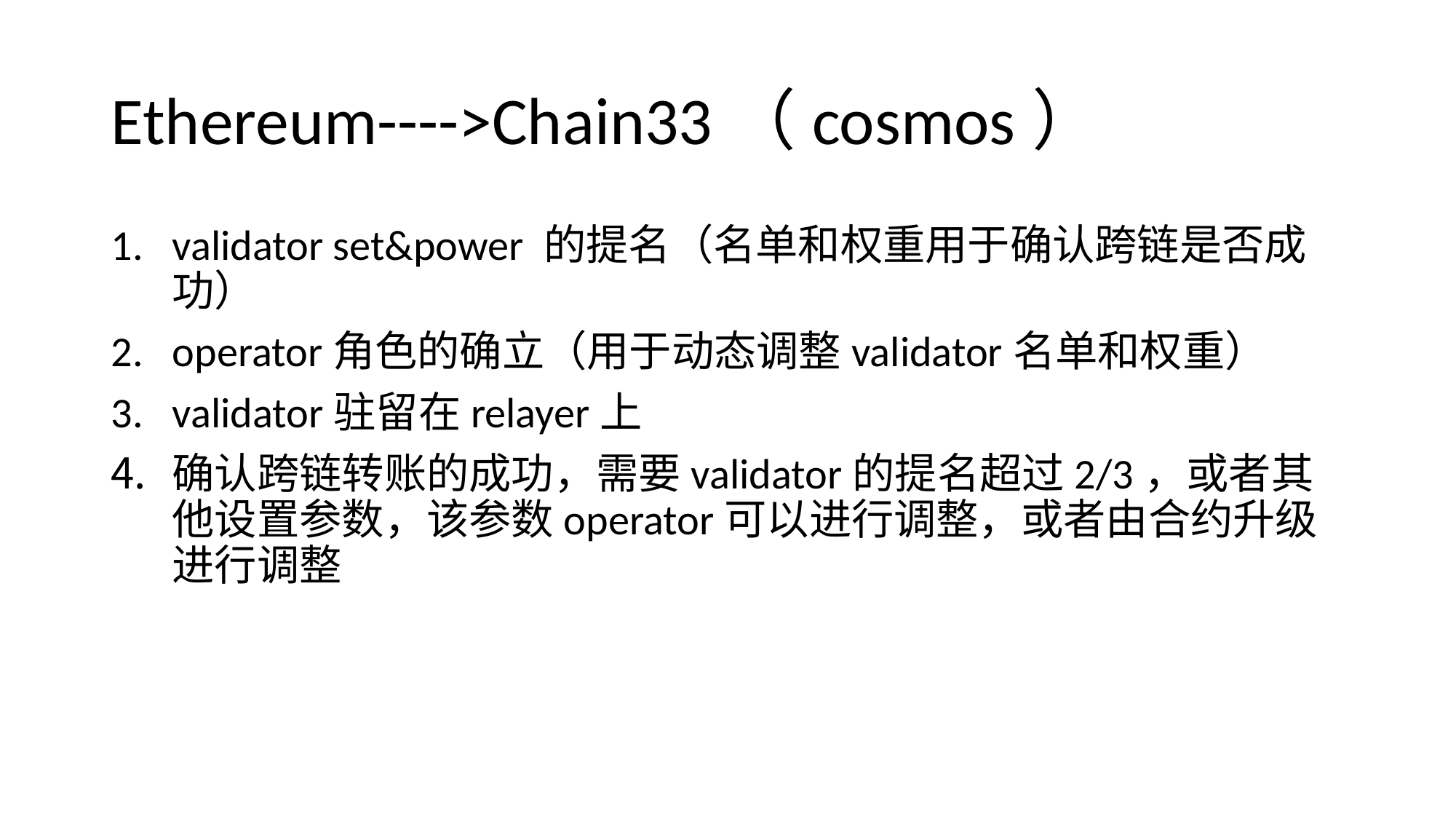

# Ethereum---->Chain33（cosmos）
validator set&power 的提名（名单和权重用于确认跨链是否成功）
operator角色的确立（用于动态调整validator名单和权重）
validator驻留在relayer上
确认跨链转账的成功，需要validator的提名超过2/3，或者其他设置参数，该参数operator可以进行调整，或者由合约升级进行调整